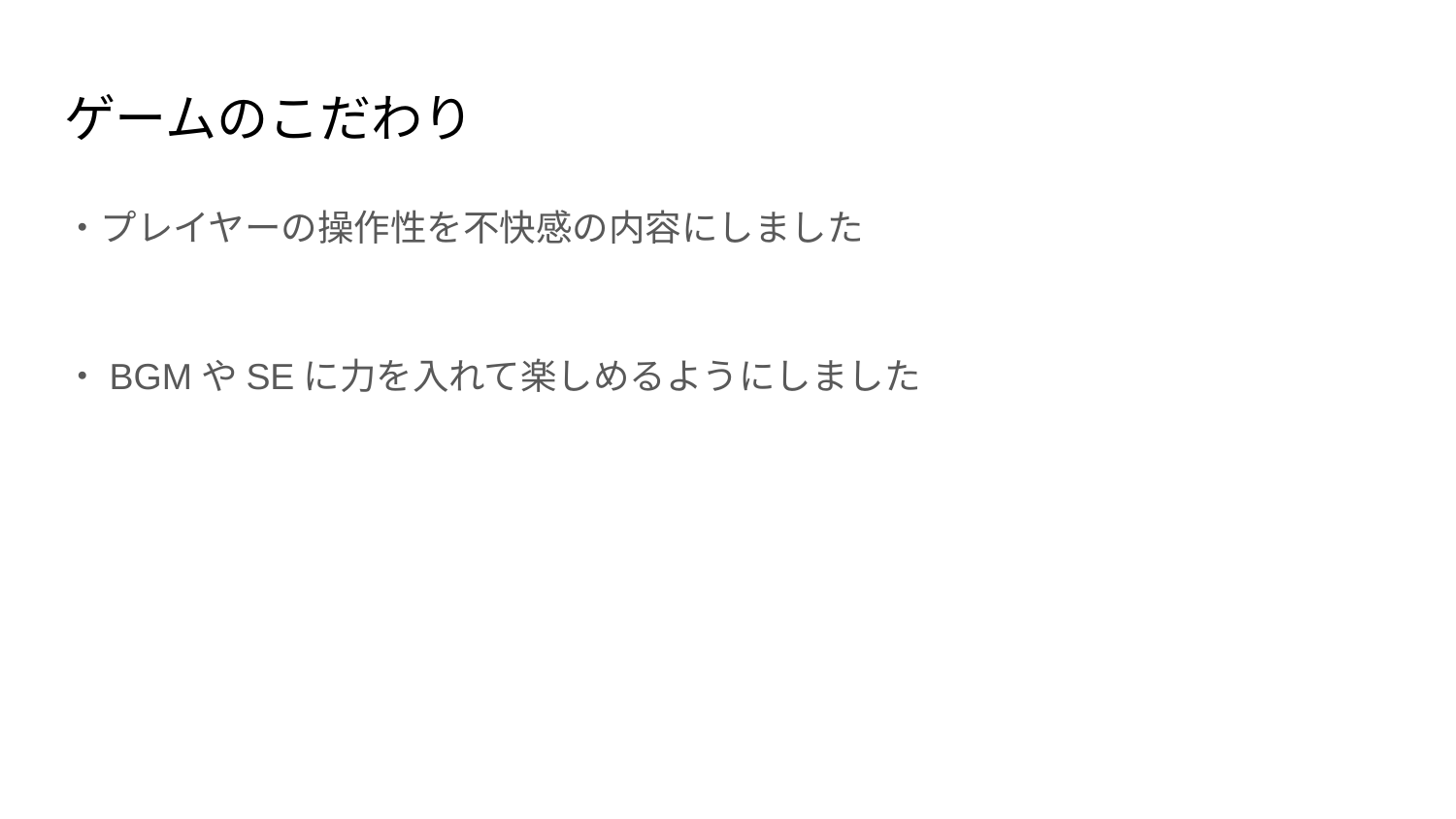

# ゲームのこだわり
・プレイヤーの操作性を不快感の内容にしました

・BGMやSEに力を入れて楽しめるようにしました